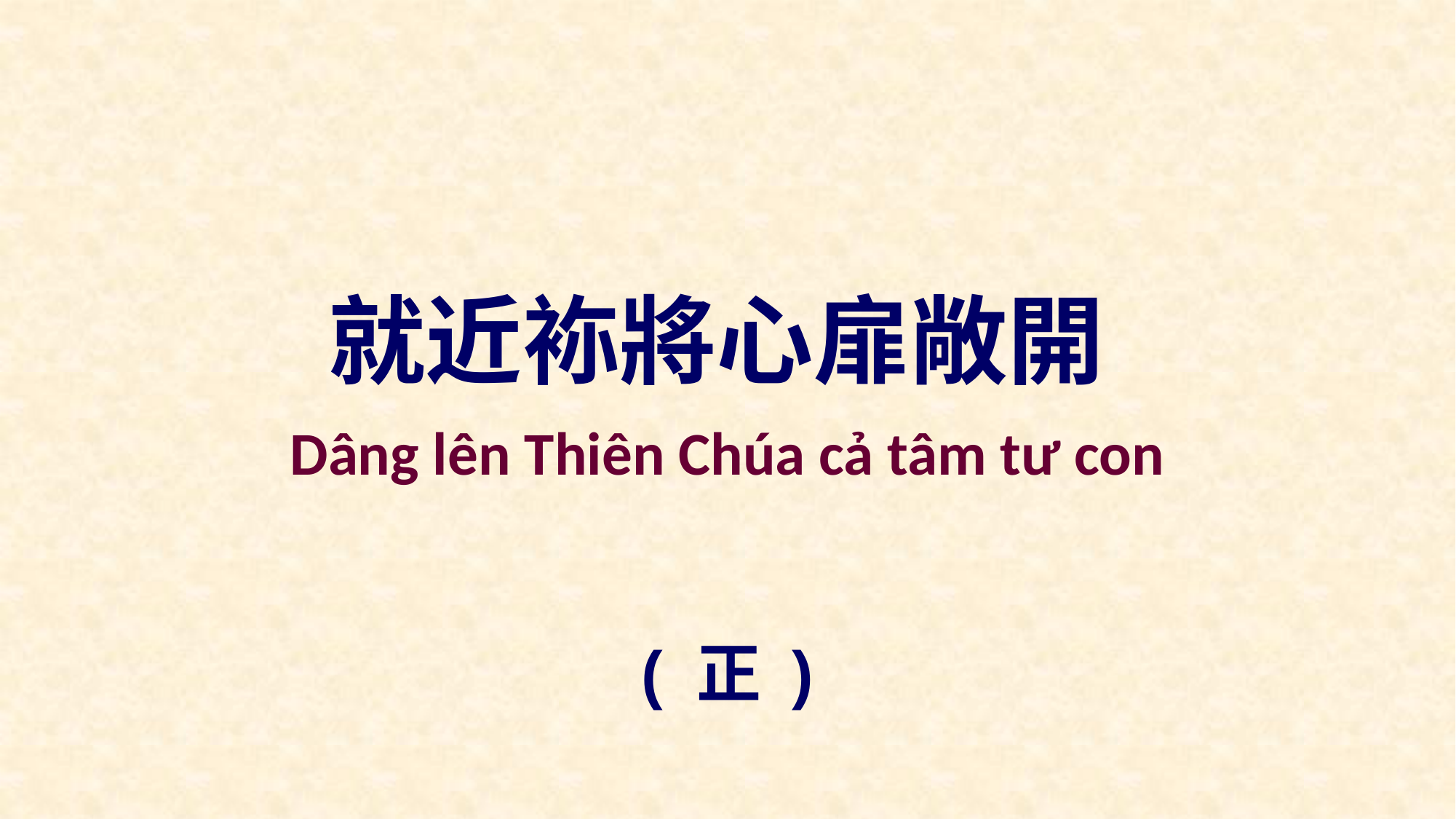

就近袮將心扉敞開
Dâng lên Thiên Chúa cả tâm tư con
( 正 )